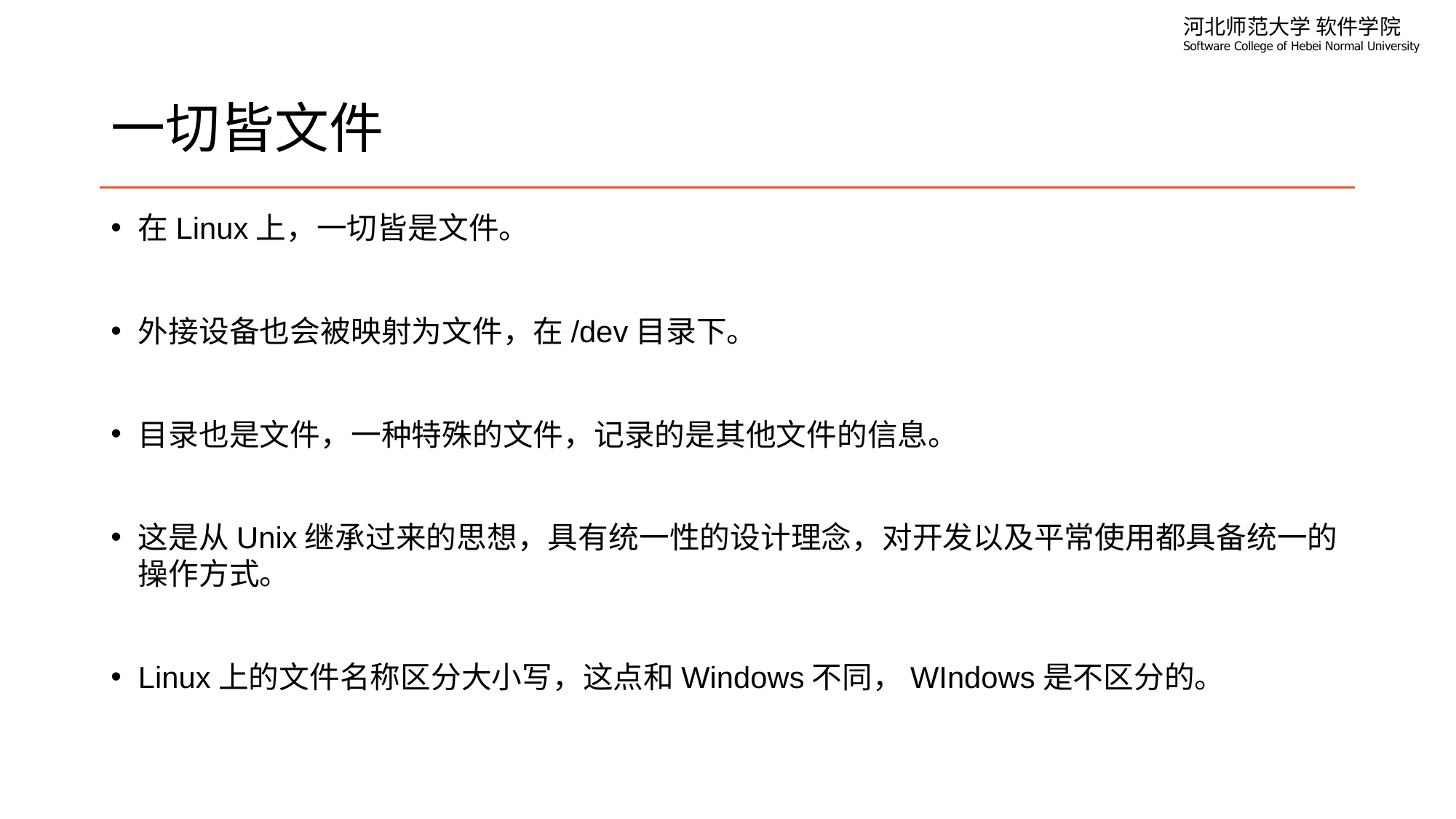

# 一切皆文件
在Linux上，一切皆是文件。

外接设备也会被映射为文件，在/dev目录下。

目录也是文件，一种特殊的文件，记录的是其他文件的信息。

这是从Unix继承过来的思想，具有统一性的设计理念，对开发以及平常使用都具备统一的操作方式。

Linux上的文件名称区分大小写，这点和Windows不同，WIndows是不区分的。